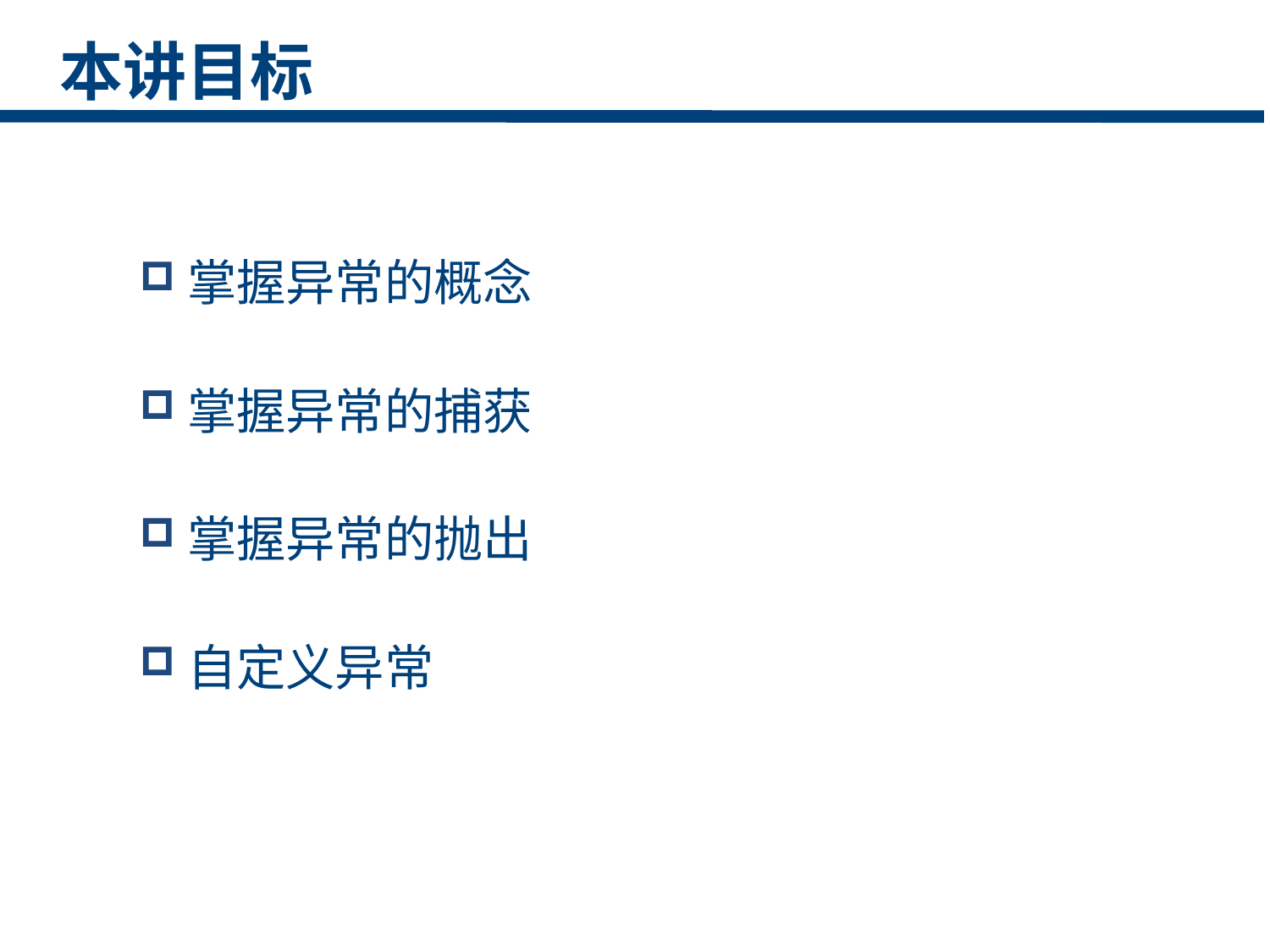

本讲目标
掌握异常的概念
掌握异常的捕获
掌握异常的抛出
自定义异常
点击添加文本
点击添加文本
点击添加文本
点击添加文本